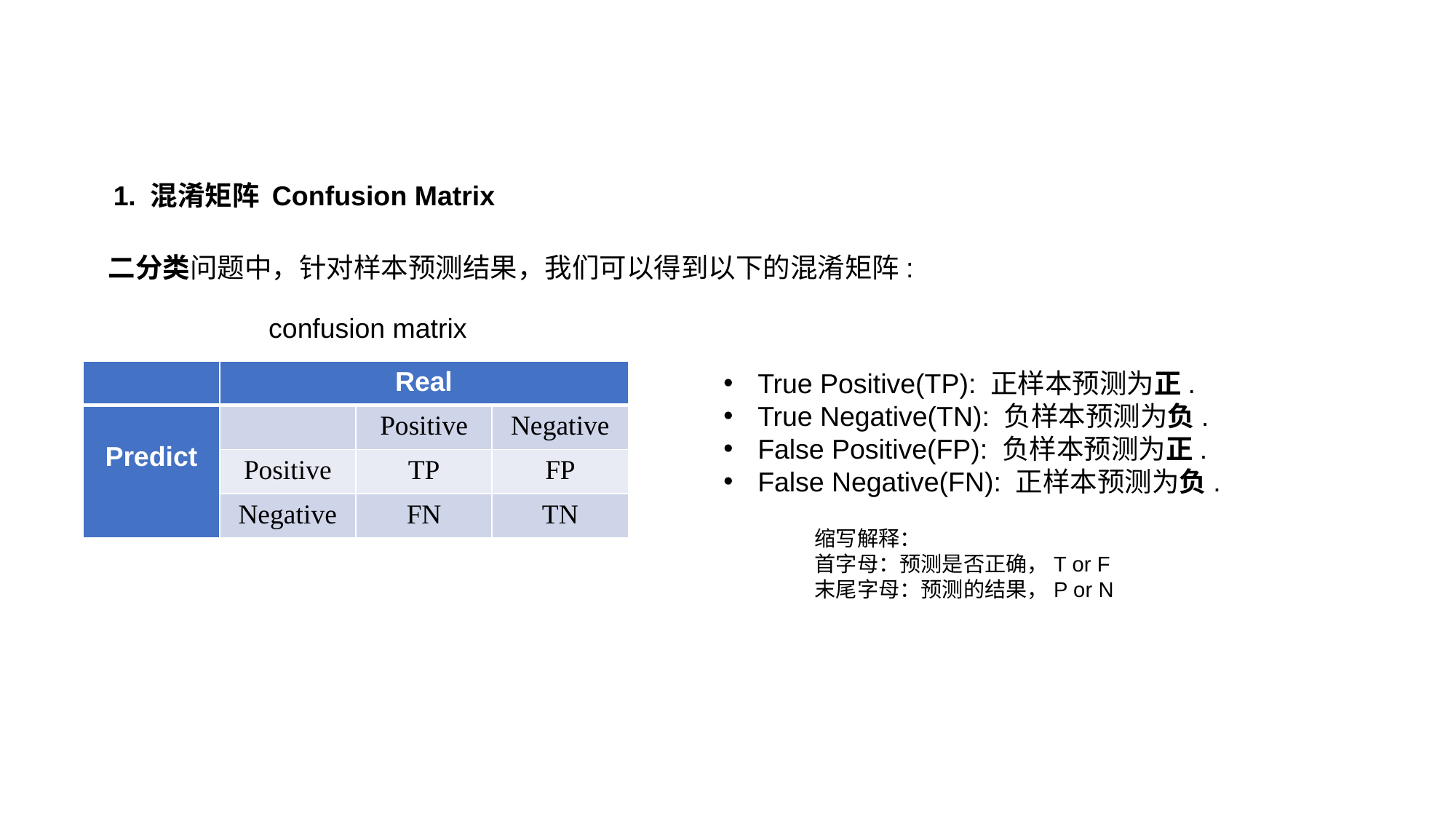

1. 混淆矩阵 Confusion Matrix
二分类问题中，针对样本预测结果，我们可以得到以下的混淆矩阵:
confusion matrix
|  | Real |  |  |
| --- | --- | --- | --- |
| Predict |  | Positive | Negative |
|  | Positive | TP | FP |
|  | Negative | FN | TN |
True Positive(TP): 正样本预测为正.
True Negative(TN): 负样本预测为负.
False Positive(FP): 负样本预测为正.
False Negative(FN): 正样本预测为负.
缩写解释：
首字母：预测是否正确，T or F
末尾字母：预测的结果，P or N